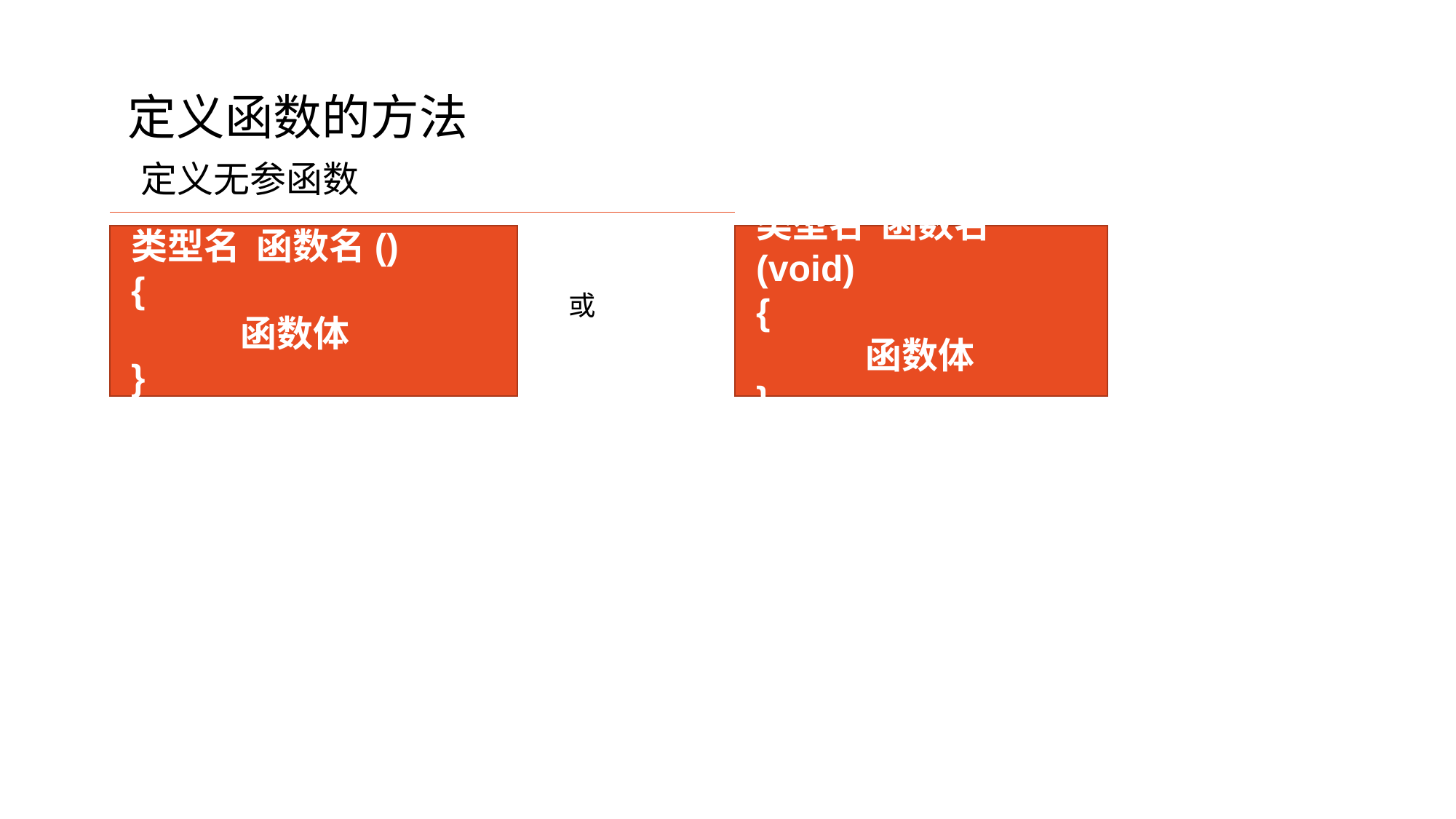

# 定义函数的方法
定义无参函数
类型名  函数名(void)
{
	函数体
}
类型名  函数名()
{
	函数体
}
或